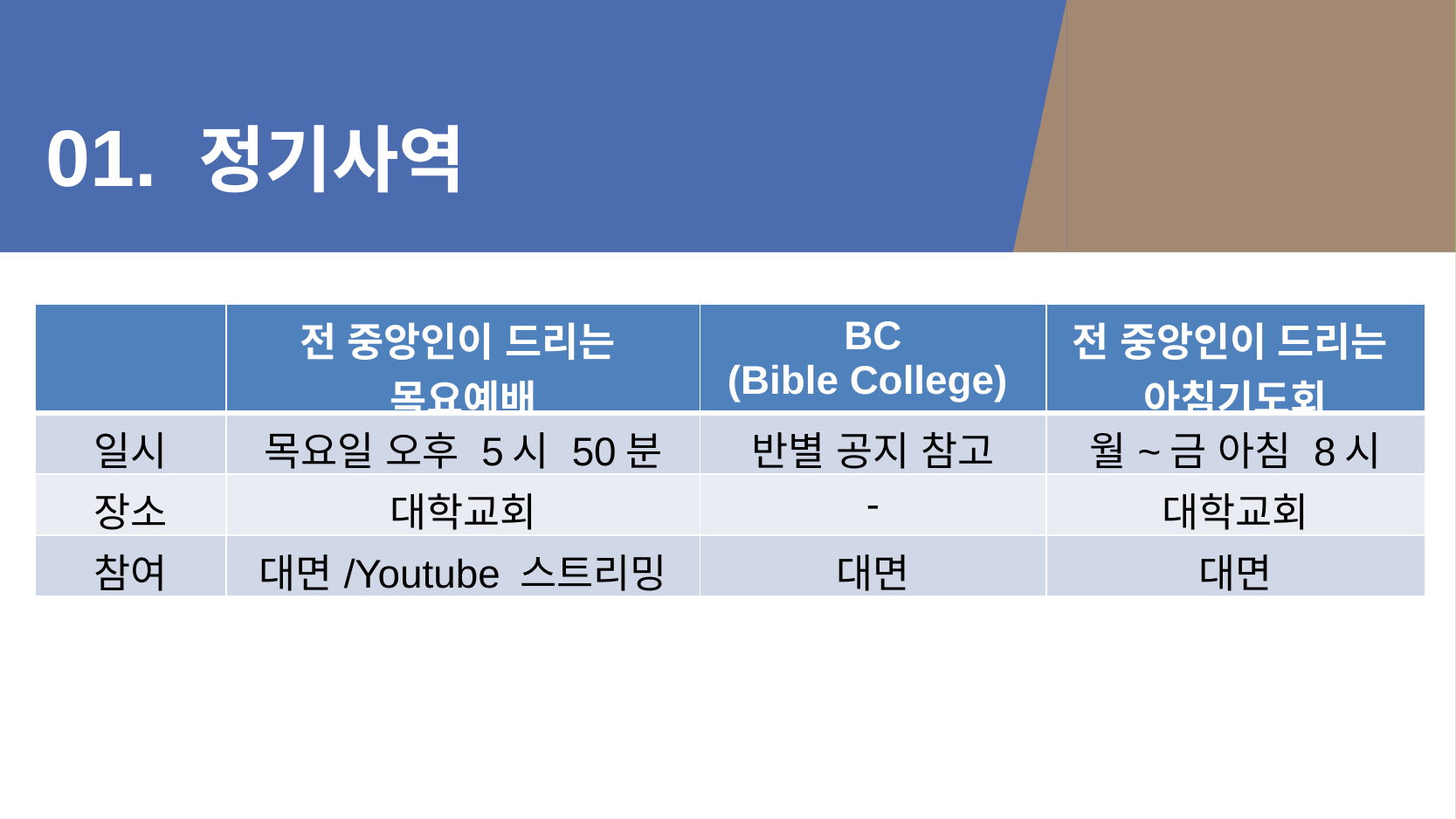

01. 정기사역

|  | 전 중앙인이 드리는 목요예배 | BC (Bible College) | 전 중앙인이 드리는 아침기도회 |
| --- | --- | --- | --- |
| 일시 | 목요일 오후 5시 50분 | 반별 공지 참고 | 월~금 아침 8시 |
| 장소 | 대학교회 | - | 대학교회 |
| 참여 | 대면/Youtube 스트리밍 | 대면 | 대면 |